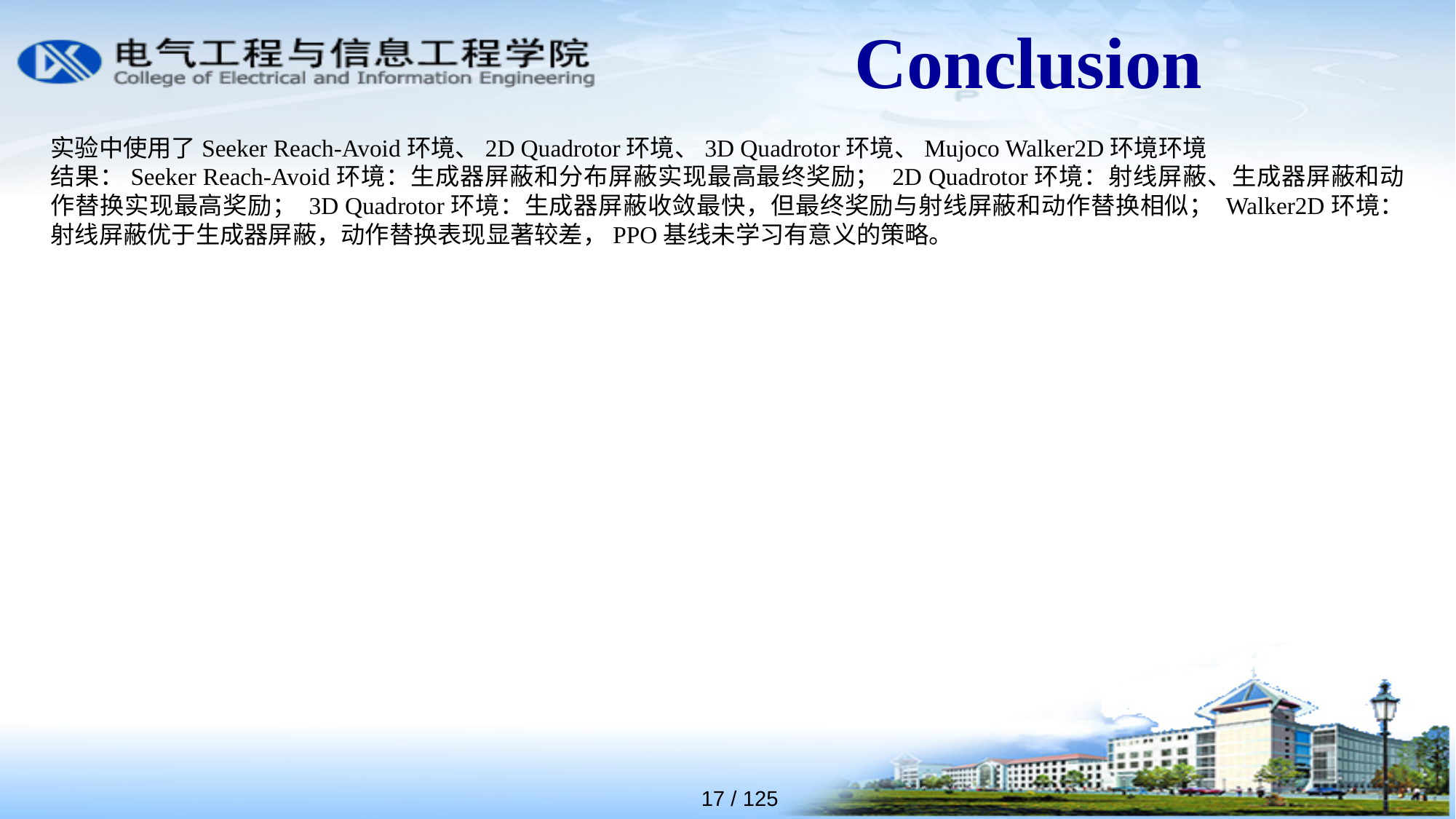

Conclusion
实验中使用了Seeker Reach-Avoid环境、2D Quadrotor环境、3D Quadrotor环境、Mujoco Walker2D环境环境
结果：Seeker Reach-Avoid环境：生成器屏蔽和分布屏蔽实现最高最终奖励； 2D Quadrotor环境：射线屏蔽、生成器屏蔽和动作替换实现最高奖励； 3D Quadrotor环境：生成器屏蔽收敛最快，但最终奖励与射线屏蔽和动作替换相似； Walker2D环境：射线屏蔽优于生成器屏蔽，动作替换表现显著较差，PPO基线未学习有意义的策略。
17 / 125